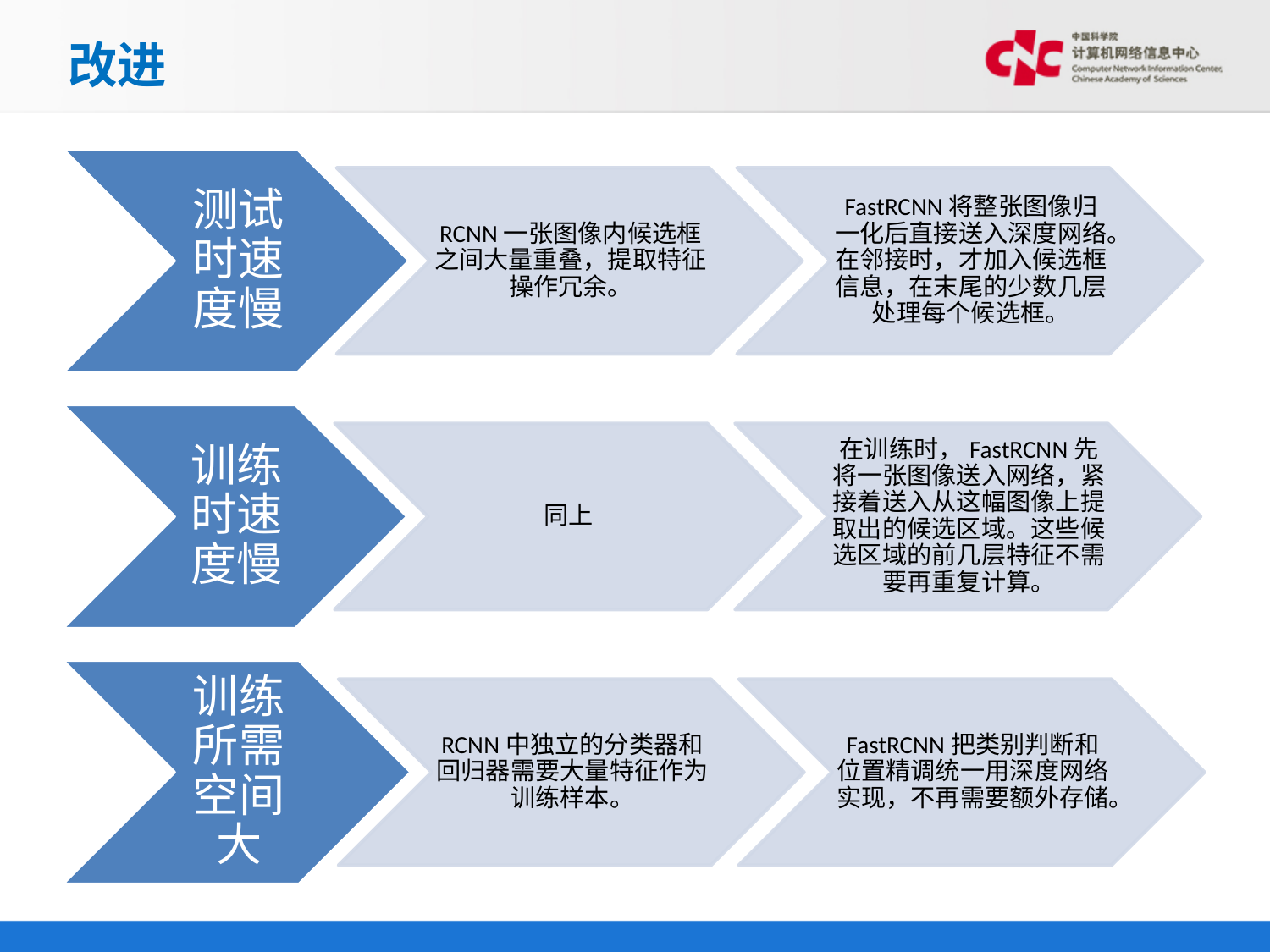

# 改进
测试时速度慢
RCNN一张图像内候选框之间大量重叠，提取特征操作冗余。
FastRCNN将整张图像归一化后直接送入深度网络。在邻接时，才加入候选框信息，在末尾的少数几层处理每个候选框。
训练时速度慢
同上
在训练时，FastRCNN先将一张图像送入网络，紧接着送入从这幅图像上提取出的候选区域。这些候选区域的前几层特征不需要再重复计算。
训练所需空间大
RCNN中独立的分类器和回归器需要大量特征作为训练样本。
FastRCNN把类别判断和位置精调统一用深度网络实现，不再需要额外存储。